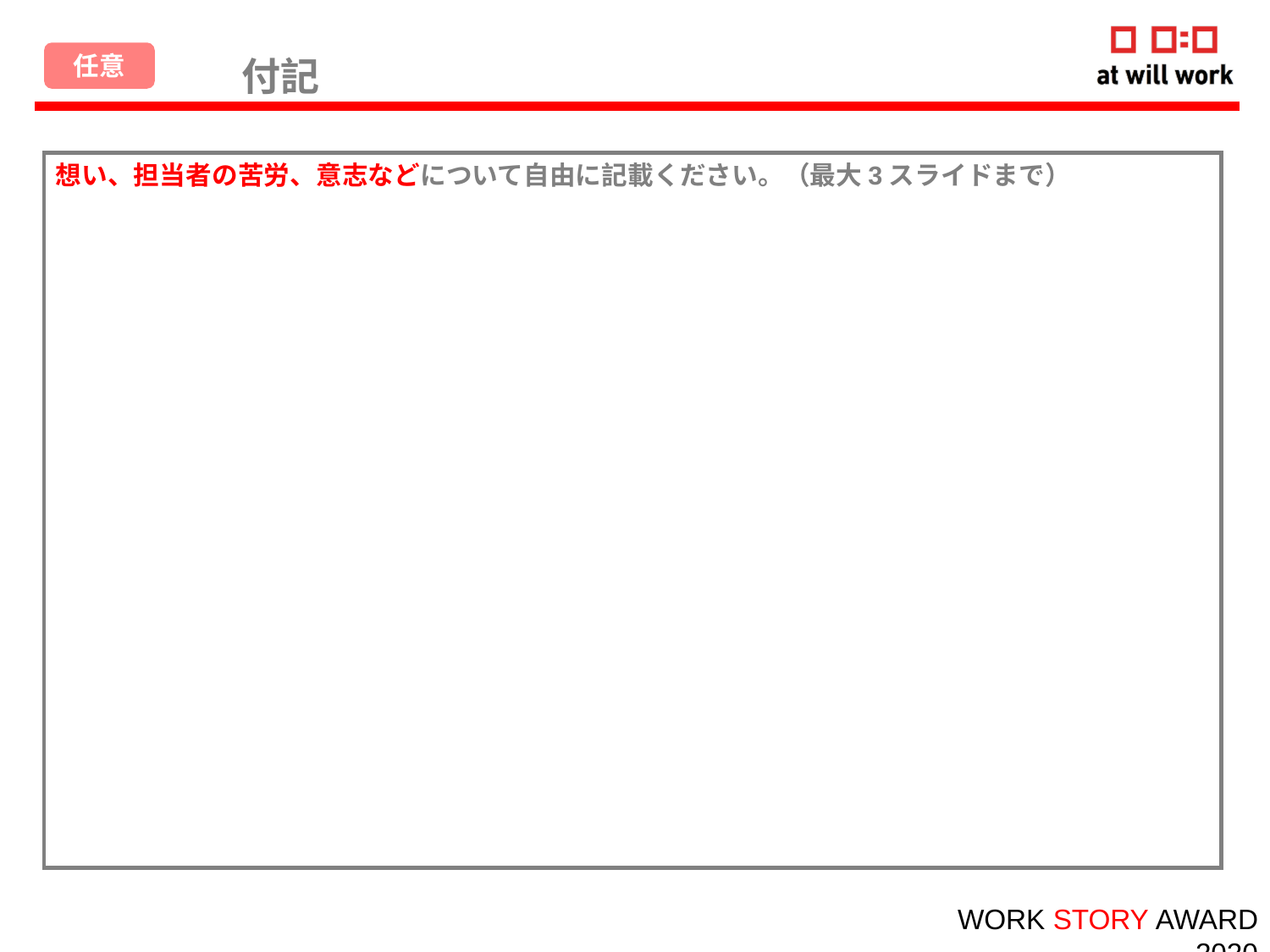

任意
　　　　　付記
想い、担当者の苦労、意志などについて自由に記載ください。（最大3スライドまで）